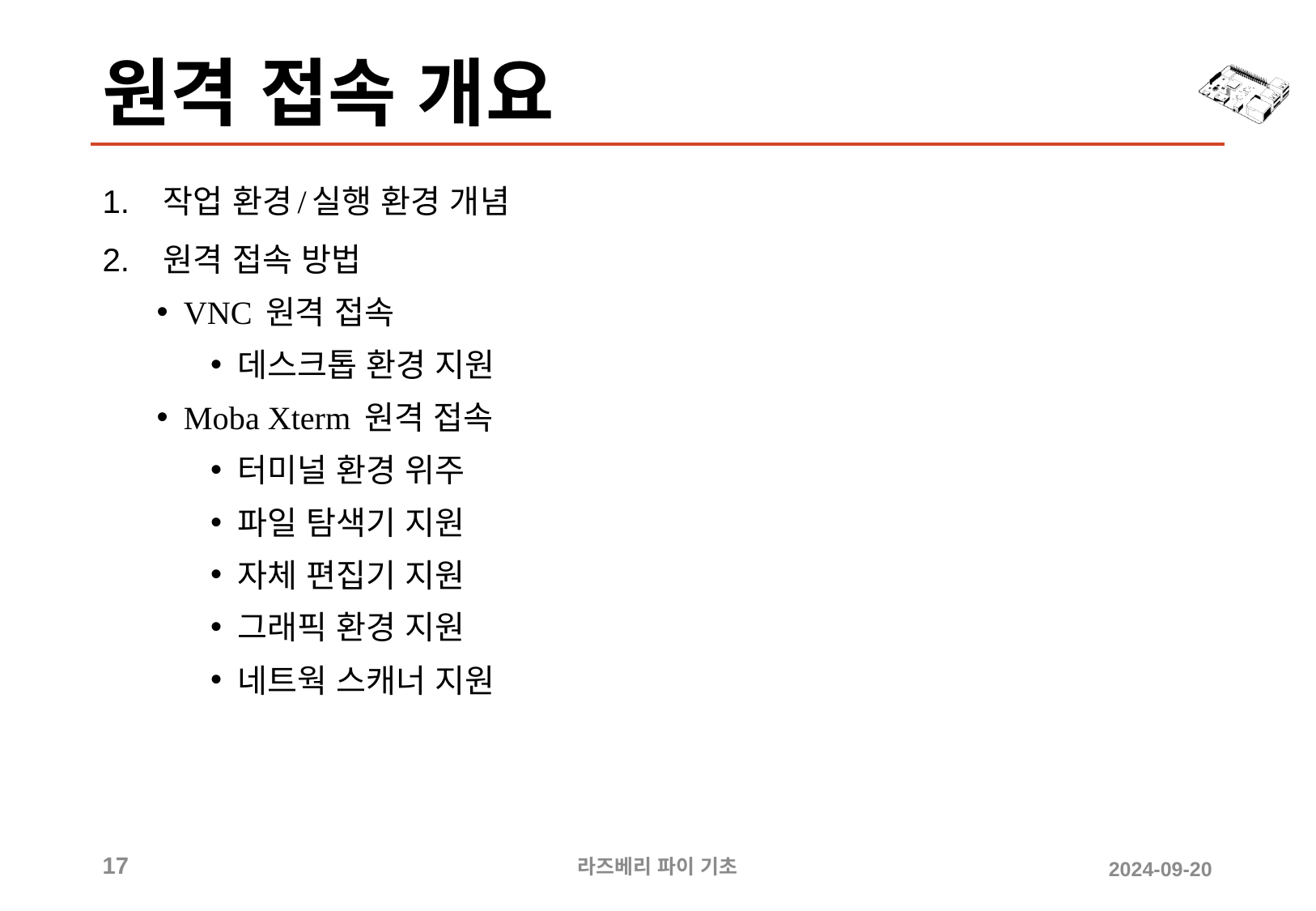

# 원격 접속 개요
작업 환경/실행 환경 개념
원격 접속 방법
VNC 원격 접속
데스크톱 환경 지원
Moba Xterm 원격 접속
터미널 환경 위주
파일 탐색기 지원
자체 편집기 지원
그래픽 환경 지원
네트웍 스캐너 지원

17
라즈베리 파이 기초
2024-09-20